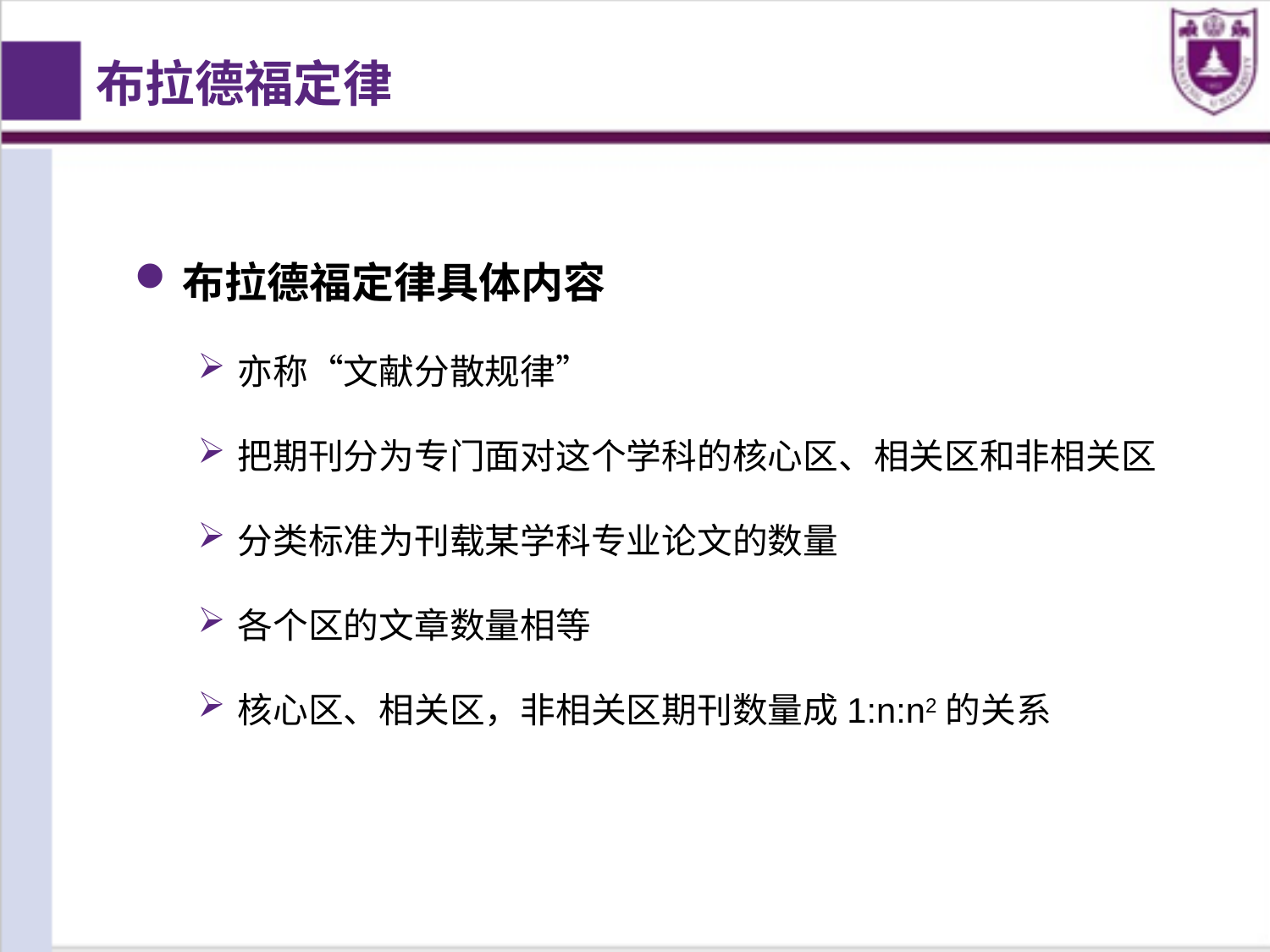

布拉德福定律
布拉德福定律具体内容
亦称“文献分散规律”
把期刊分为专门面对这个学科的核心区、相关区和非相关区
分类标准为刊载某学科专业论文的数量
各个区的文章数量相等
核心区、相关区，非相关区期刊数量成1:n:n2的关系
20